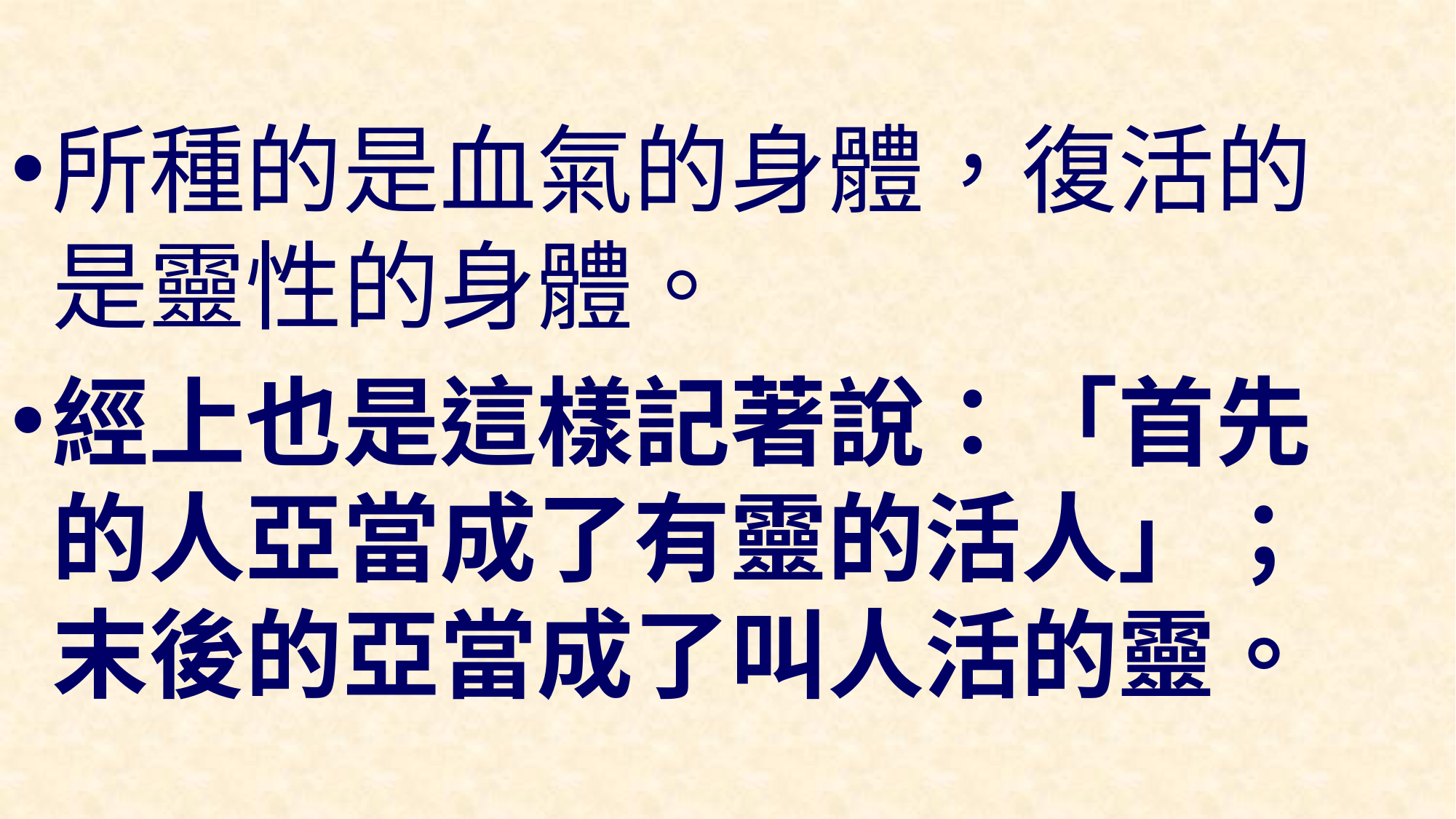

所種的是血氣的身體，復活的是靈性的身體。
經上也是這樣記著說：「首先的人亞當成了有靈的活人」；末後的亞當成了叫人活的靈。